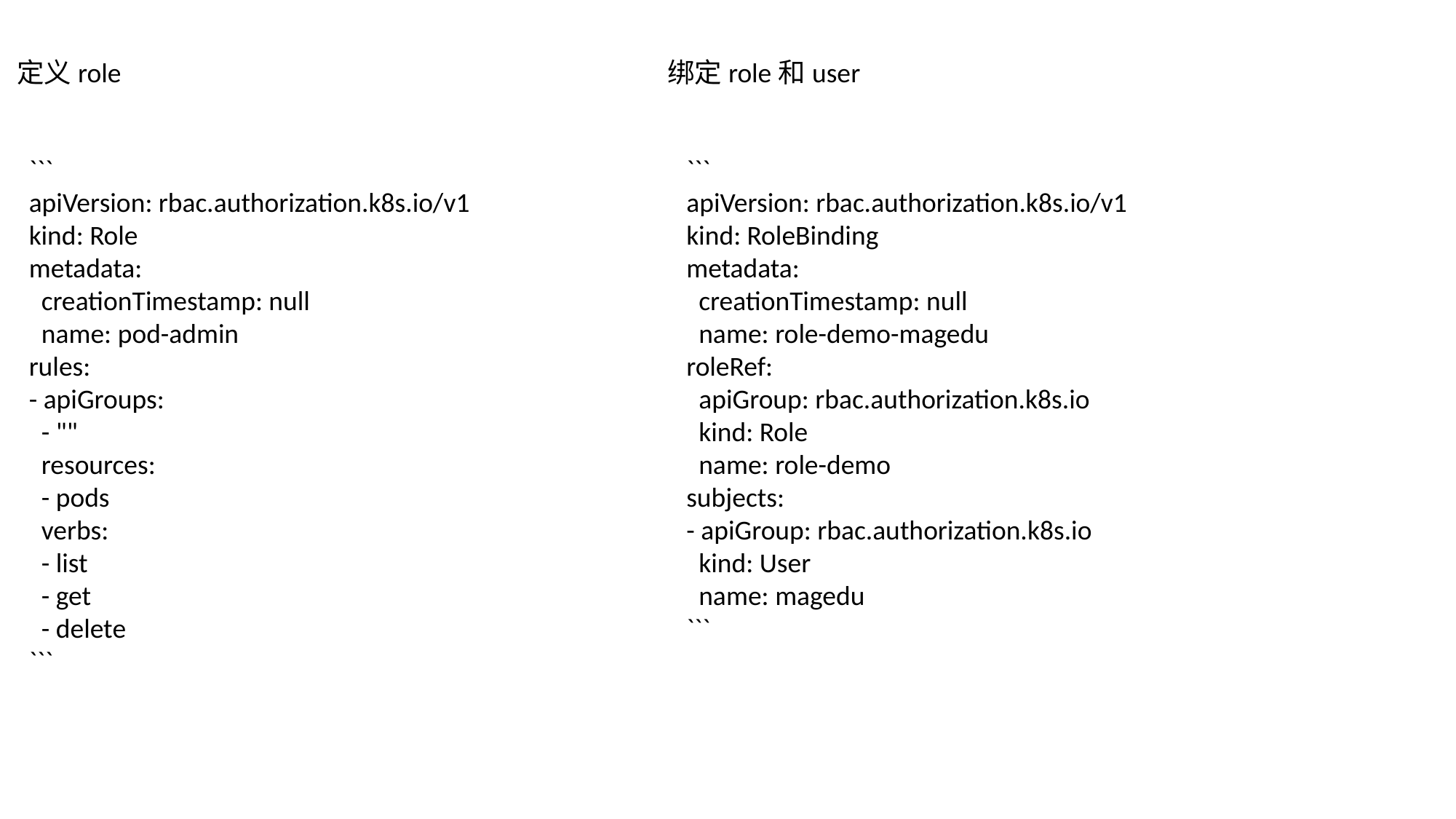

定义role
绑定role和user
```
apiVersion: rbac.authorization.k8s.io/v1
kind: Role
metadata:
  creationTimestamp: null
  name: pod-admin
rules:
- apiGroups:
  - ""
  resources:
  - pods
  verbs:
  - list
  - get
  - delete
```
```
apiVersion: rbac.authorization.k8s.io/v1
kind: RoleBinding
metadata:
  creationTimestamp: null
  name: role-demo-magedu
roleRef:
  apiGroup: rbac.authorization.k8s.io
  kind: Role
  name: role-demo
subjects:
- apiGroup: rbac.authorization.k8s.io
  kind: User
  name: magedu
```